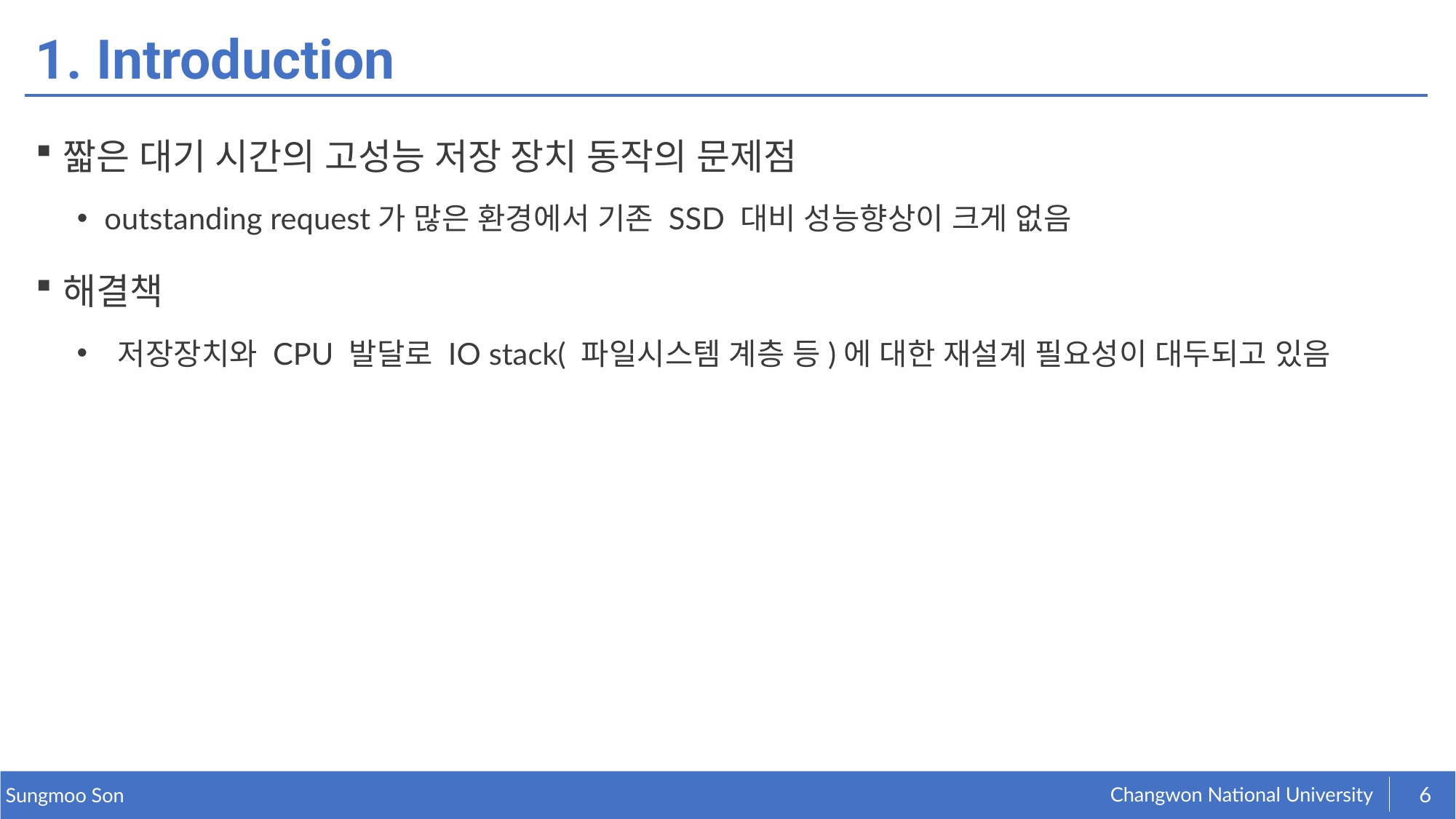

# 1. Introduction
짧은 대기 시간의 고성능 저장 장치 동작의 문제점
outstanding request가 많은 환경에서 기존 SSD 대비 성능향상이 크게 없음
해결책
저장장치와 CPU 발달로 IO stack( 파일시스템 계층 등)에 대한 재설계 필요성이 대두되고 있음
6